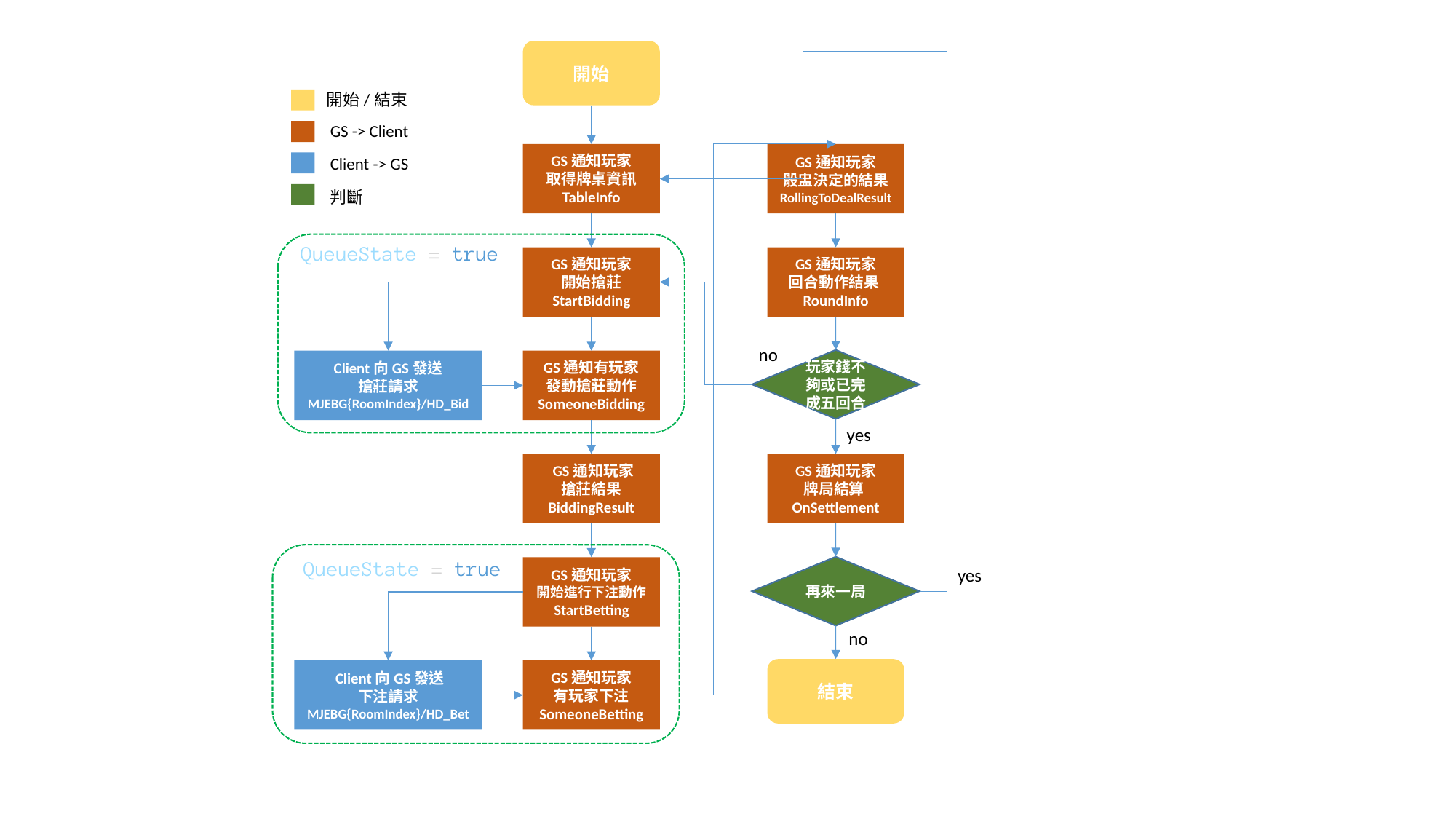

開始
開始/結束

GS -> Client

GS通知玩家
取得牌桌資訊
TableInfo
GS通知玩家
骰盅決定的結果
RollingToDealResult
Client -> GS

判斷

QueueState = true
GS通知玩家
回合動作結果RoundInfo
GS通知玩家
開始搶莊
StartBidding
no
玩家錢不夠或已完成五回合
Client向GS發送
搶莊請求
MJEBG{RoomIndex}/HD_Bid
GS通知有玩家
發動搶莊動作
SomeoneBidding
yes
GS通知玩家
牌局結算OnSettlement
 GS通知玩家
搶莊結果
BiddingResult

QueueState = true
再來一局
GS通知玩家
開始進行下注動作
StartBetting
yes
no
結束
 Client向GS發送
下注請求
MJEBG{RoomIndex}/HD_Bet
GS通知玩家
有玩家下注
SomeoneBetting